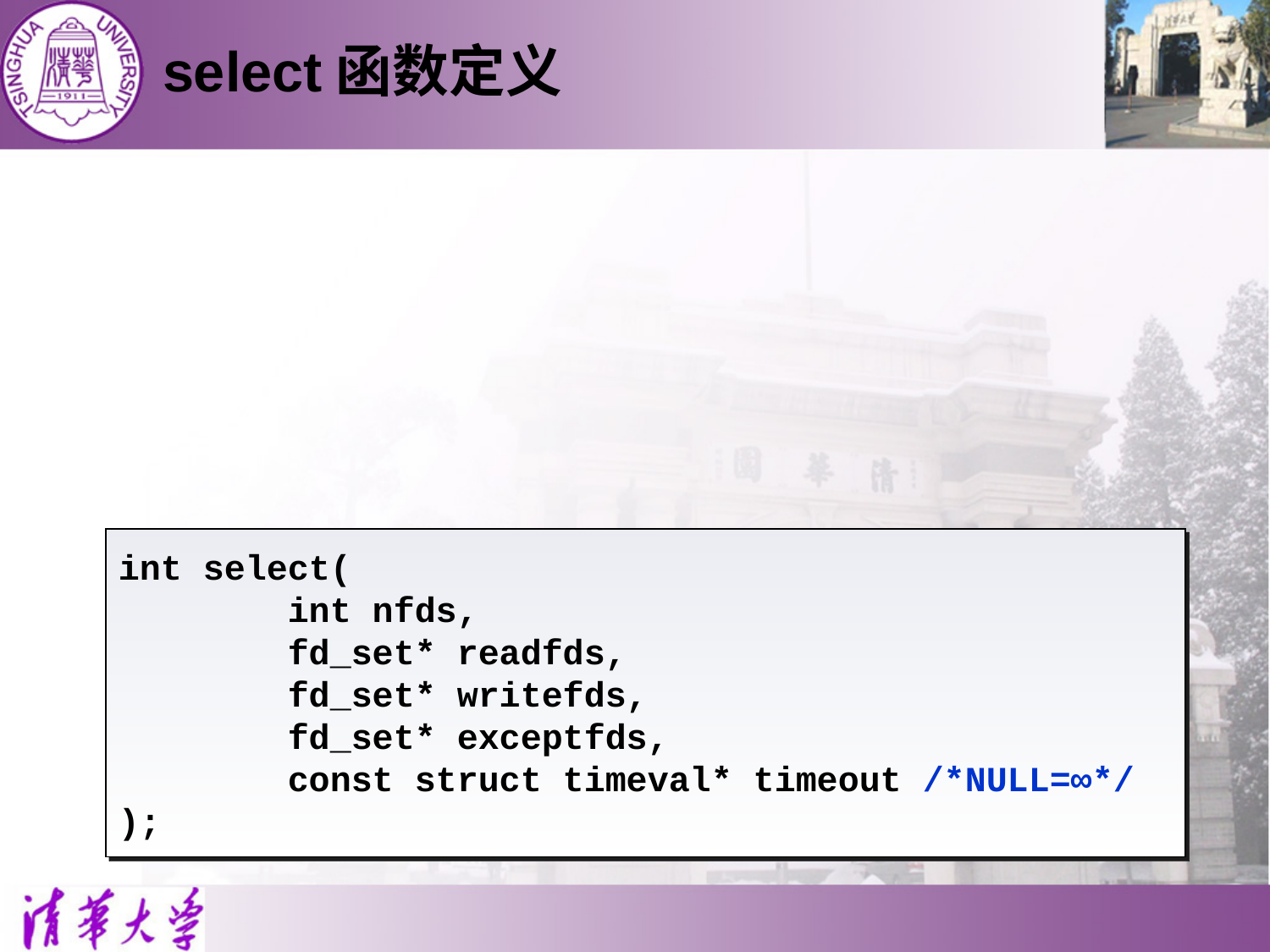

# select函数定义
功能：确定一个或多个套接字的状态，如果套接字上没有网络事件发生，便进入等待状态，以便执行同步I/O。
定义如下：
int select(
        int nfds,
        fd_set* readfds,
        fd_set* writefds,
        fd_set* exceptfds,
        const struct timeval* timeout /*NULL=∞*/
);